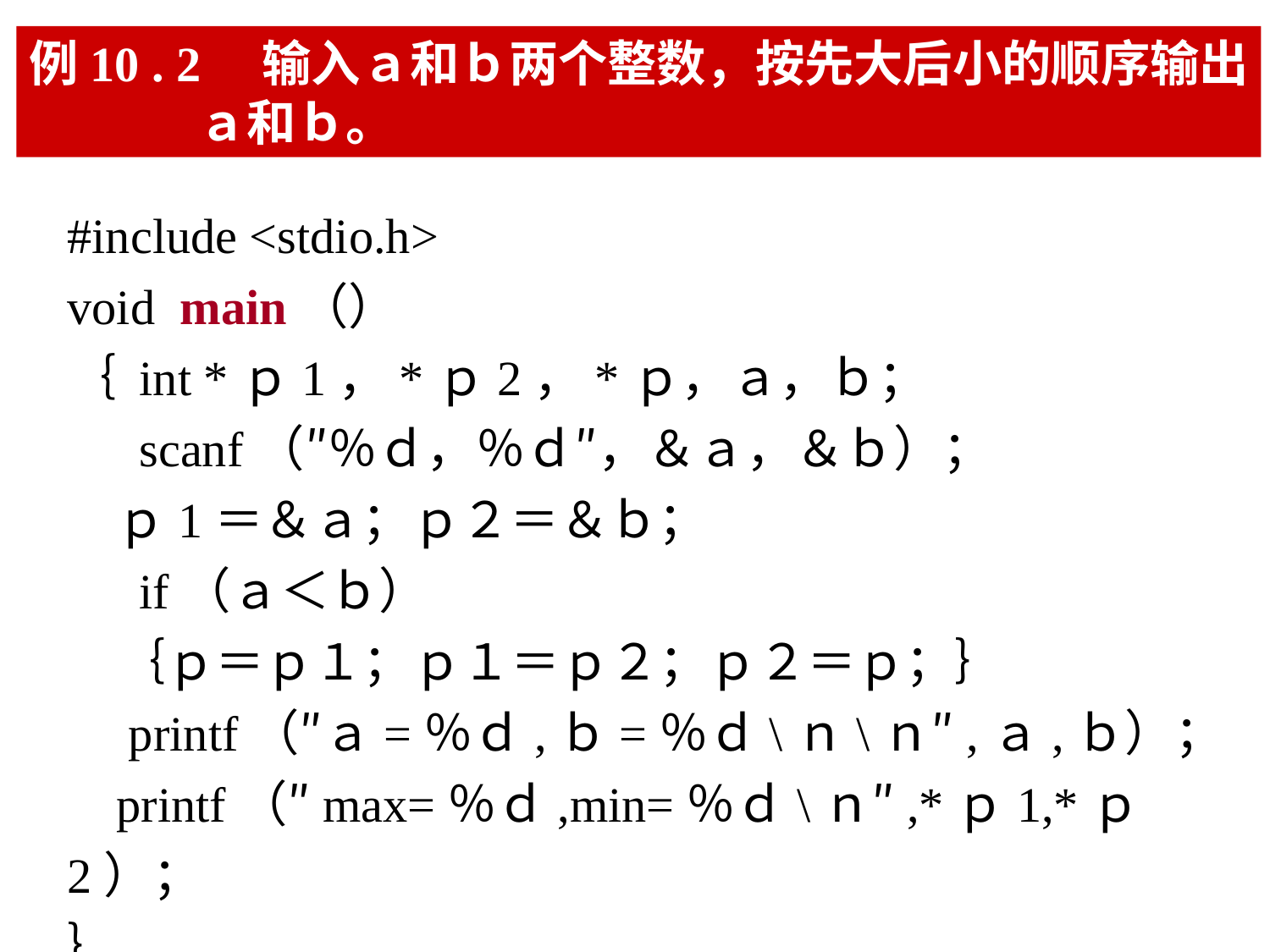

例10 . 2    输入ａ和ｂ两个整数，按先大后小的顺序输出
              ａ和ｂ。
#include <stdio.h>
void  main（）
｛ int *ｐ1，*ｐ2，*ｐ，ａ，ｂ；
　 scanf（″％ｄ，％ｄ″，＆ａ，＆ｂ）；
　ｐ1＝＆ａ；ｐ２＝＆ｂ；
　 if（ａ＜ｂ）
　｛ｐ＝ｐ１；ｐ１＝ｐ２；ｐ２＝ｐ；｝
　printf（″ａ=％ｄ,ｂ=％ｄ\ｎ\ｎ″,ａ,ｂ）；
    printf（″max=％ｄ,min=％ｄ\ｎ″,*ｐ1,*ｐ2）；
｝